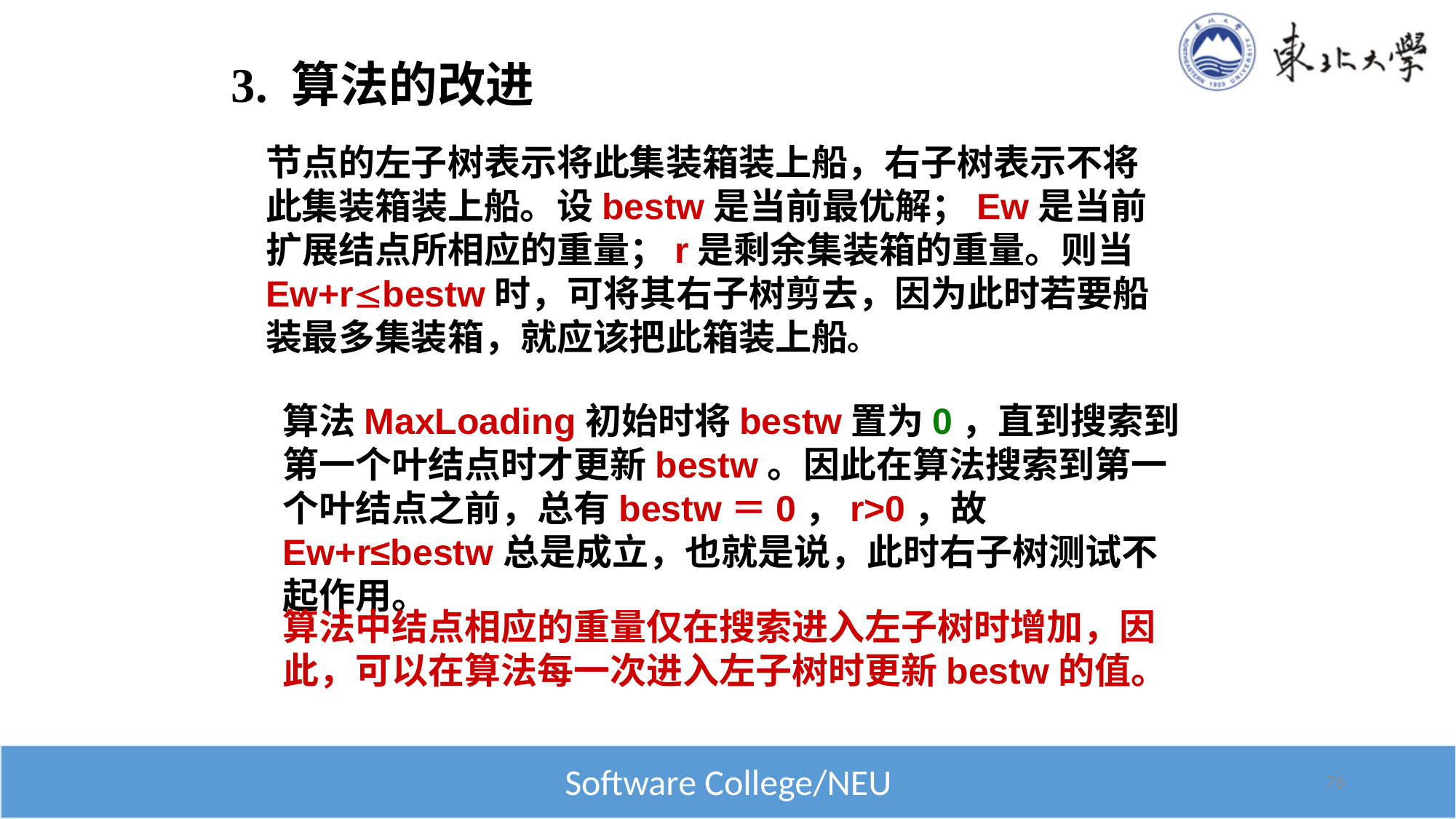

3. 算法的改进
节点的左子树表示将此集装箱装上船，右子树表示不将此集装箱装上船。设bestw是当前最优解；Ew是当前扩展结点所相应的重量；r是剩余集装箱的重量。则当Ew+r≤bestw时，可将其右子树剪去，因为此时若要船装最多集装箱，就应该把此箱装上船。
算法MaxLoading初始时将bestw置为0，直到搜索到第一个叶结点时才更新bestw。因此在算法搜索到第一个叶结点之前，总有bestw＝0，r>0，故Ew+r≤bestw总是成立，也就是说，此时右子树测试不起作用。

算法中结点相应的重量仅在搜索进入左子树时增加，因此，可以在算法每一次进入左子树时更新bestw的值。
76